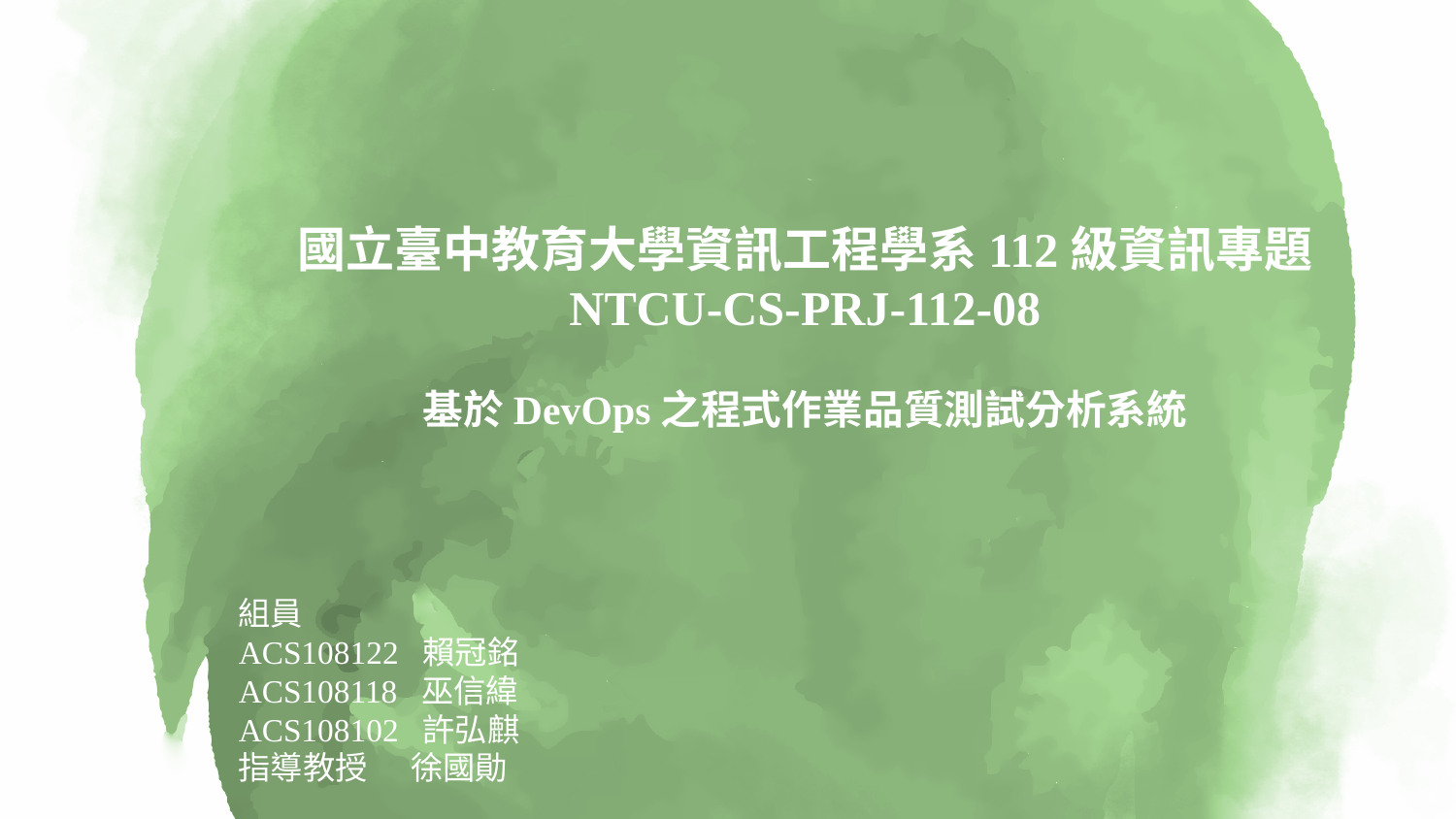

# 國立臺中教育大學資訊工程學系112級資訊專題 NTCU-CS-PRJ-112-08 基於DevOps之程式作業品質測試分析系統
組員
ACS108122  賴冠銘
ACS108118  巫信緯
ACS108102  許弘麒
指導教授      徐國勛